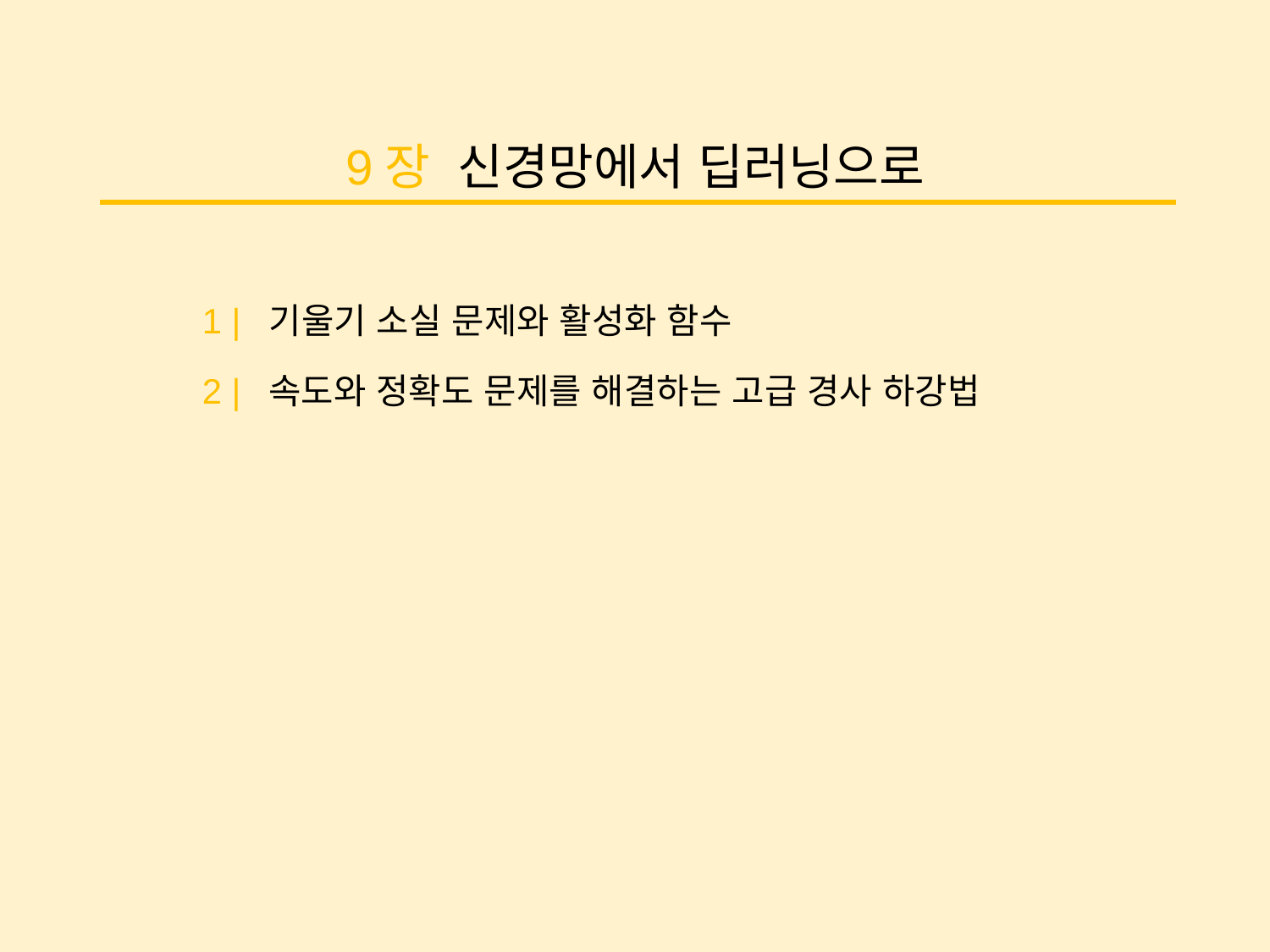

9장  신경망에서 딥러닝으로
1 |  기울기 소실 문제와 활성화 함수
2 |  속도와 정확도 문제를 해결하는 고급 경사 하강법